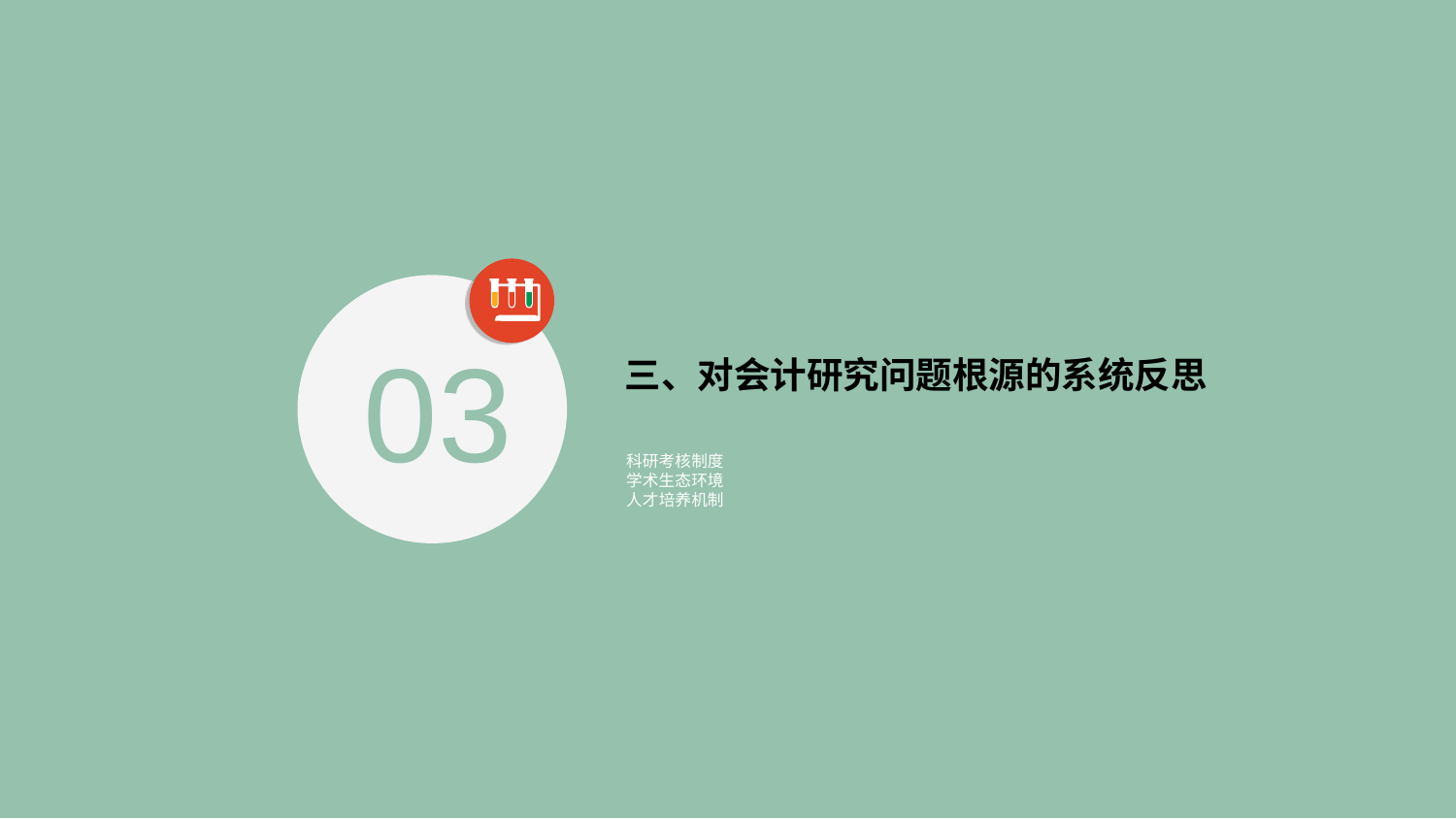

03
三、对会计研究问题根源的系统反思
科研考核制度
学术生态环境
人才培养机制